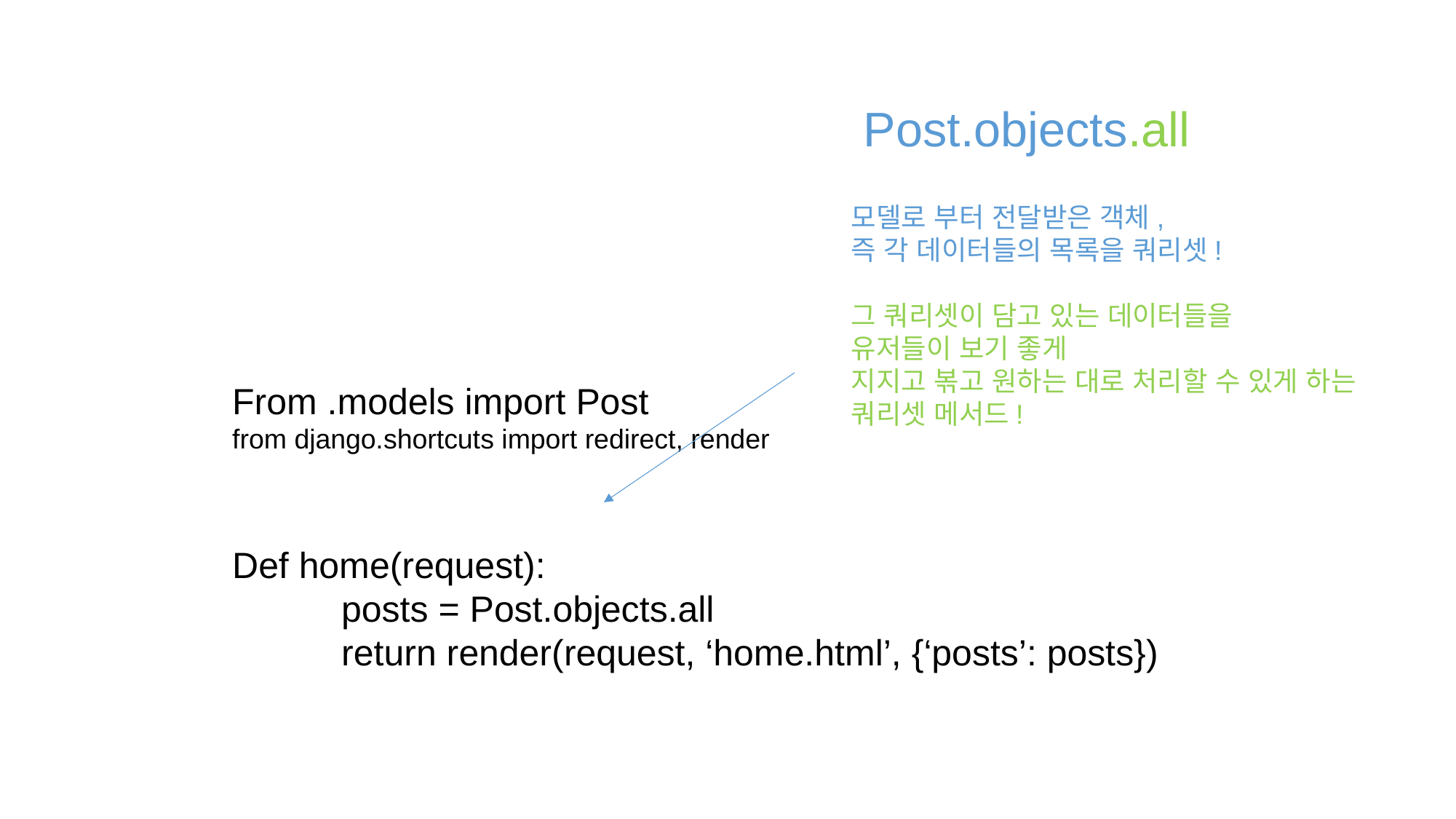

Post.objects.all
모델로 부터 전달받은 객체,
즉 각 데이터들의 목록을 쿼리셋!

그 쿼리셋이 담고 있는 데이터들을
유저들이 보기 좋게
지지고 볶고 원하는 대로 처리할 수 있게 하는
쿼리셋 메서드!
From .models import Post
from django.shortcuts import redirect, render

Def home(request):
	posts = Post.objects.all
	return render(request, ‘home.html’, {‘posts’: posts})